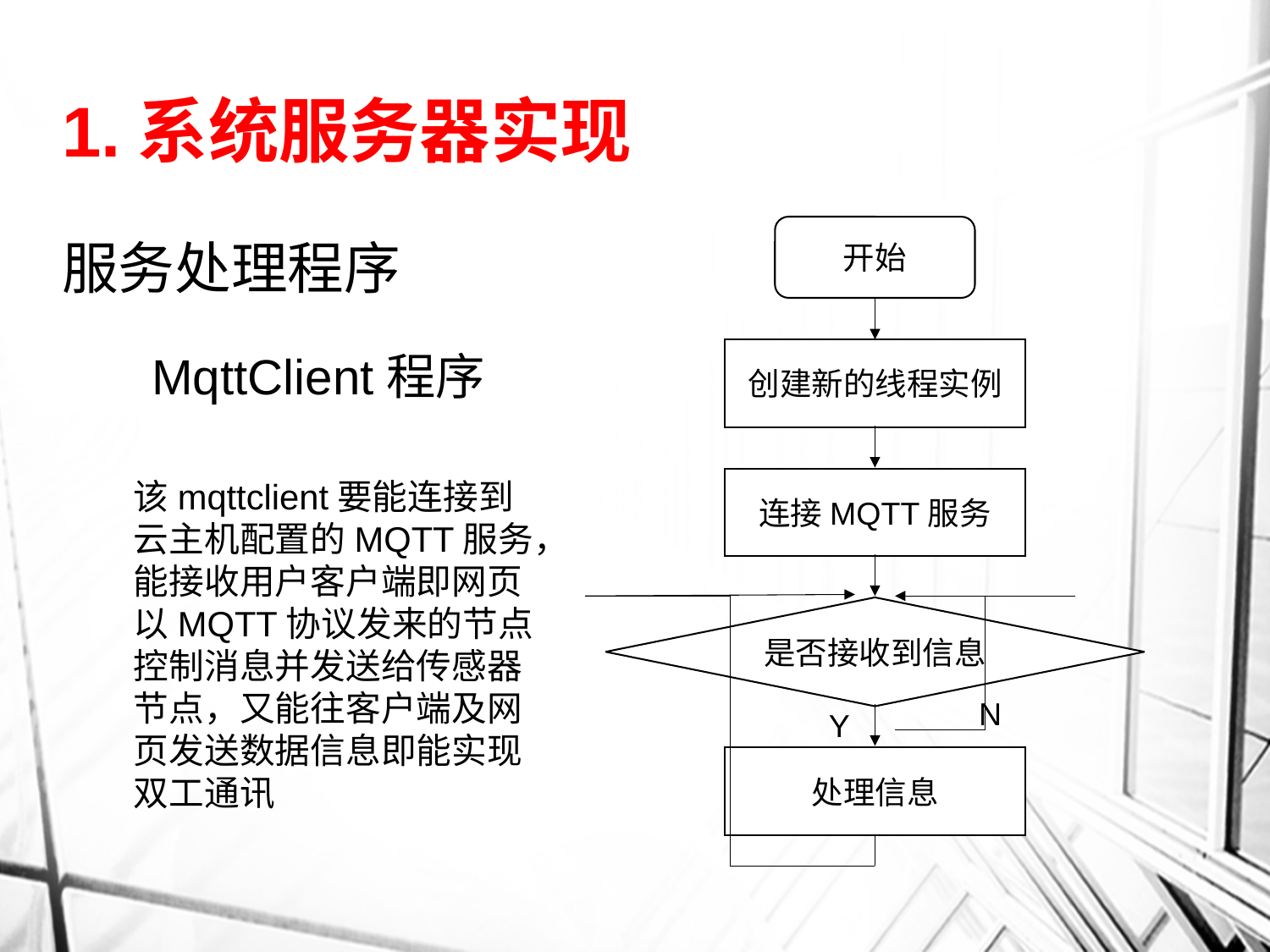

1.系统服务器实现
开始
创建新的线程实例
连接MQTT服务
是否接收到信息
处理信息
N
Y
服务处理程序
MqttClient程序

该mqttclient要能连接到云主机配置的MQTT服务，能接收用户客户端即网页以MQTT协议发来的节点控制消息并发送给传感器节点，又能往客户端及网页发送数据信息即能实现双工通讯